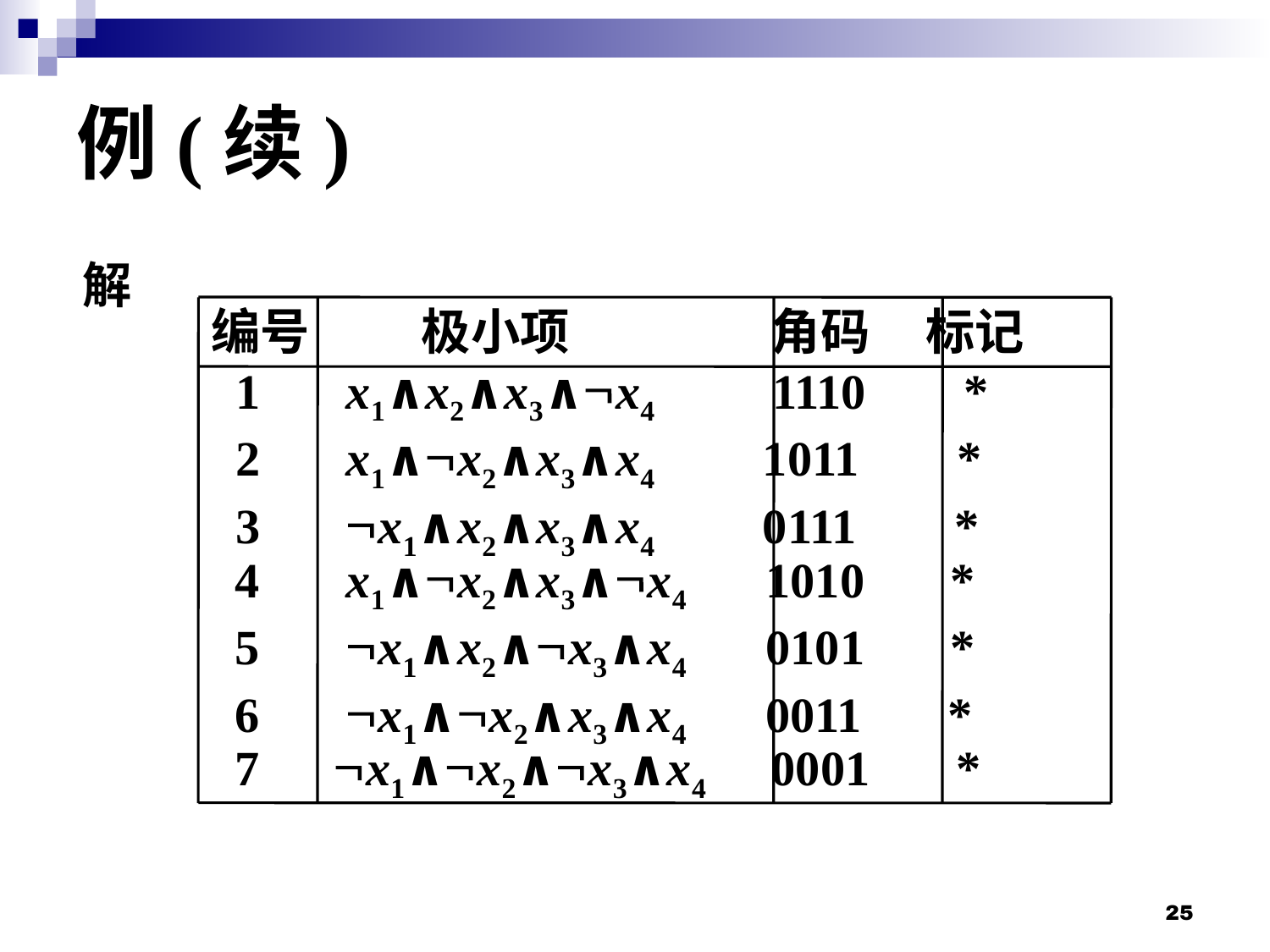

# 例(续)
解
编号          极小项                  角码     标记
  1       x1∧x2∧x3∧¬x4          1110        *
  2       x1∧¬x2∧x3∧x4               1011        *
  3       ¬x1∧x2∧x3∧x4               0111        *
  4       x1∧¬x2∧x3∧¬x4           1010       *
  5       ¬x1∧x2∧¬x3∧x4           0101       *
  6       ¬x1∧¬x2∧x3∧x4           0011       *
  7      ¬x1∧¬x2∧¬x3∧x4         0001       *
25